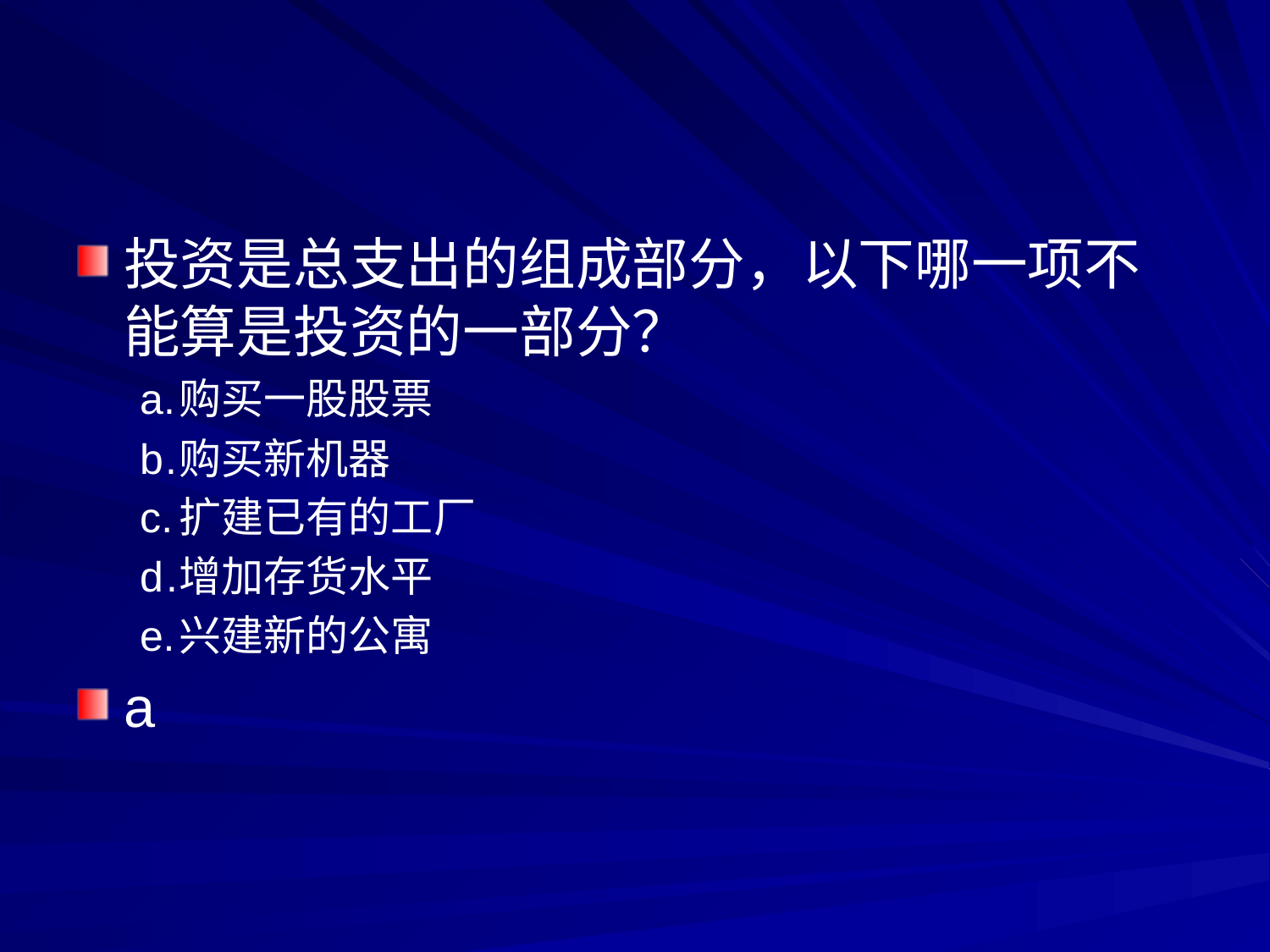

#
投资是总支出的组成部分，以下哪一项不能算是投资的一部分？
购买一股股票
购买新机器
扩建已有的工厂
增加存货水平
兴建新的公寓
a